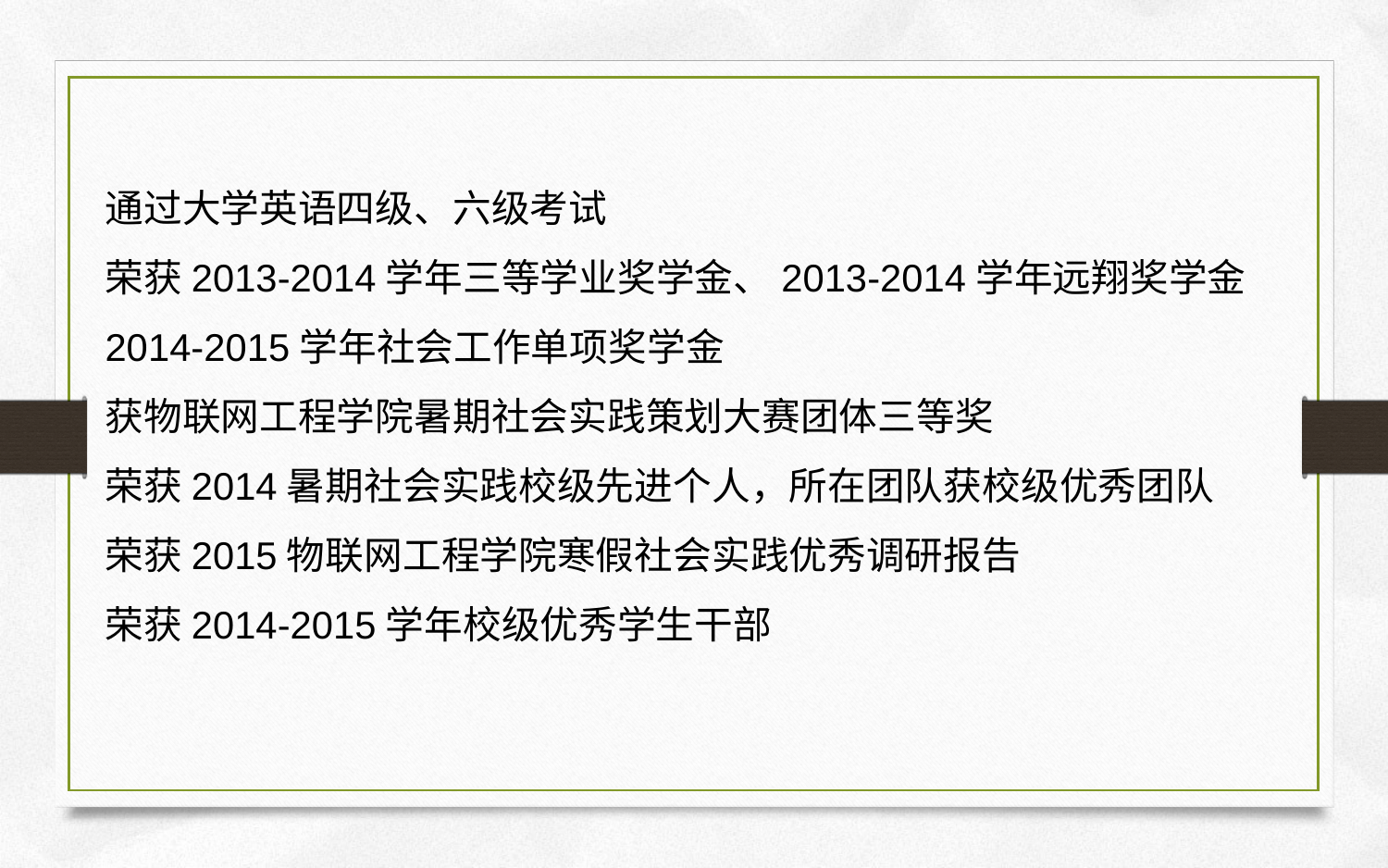

通过大学英语四级、六级考试
荣获2013-2014学年三等学业奖学金、2013-2014学年远翔奖学金
2014-2015学年社会工作单项奖学金
获物联网工程学院暑期社会实践策划大赛团体三等奖
荣获2014暑期社会实践校级先进个人，所在团队获校级优秀团队
荣获2015物联网工程学院寒假社会实践优秀调研报告
荣获2014-2015学年校级优秀学生干部